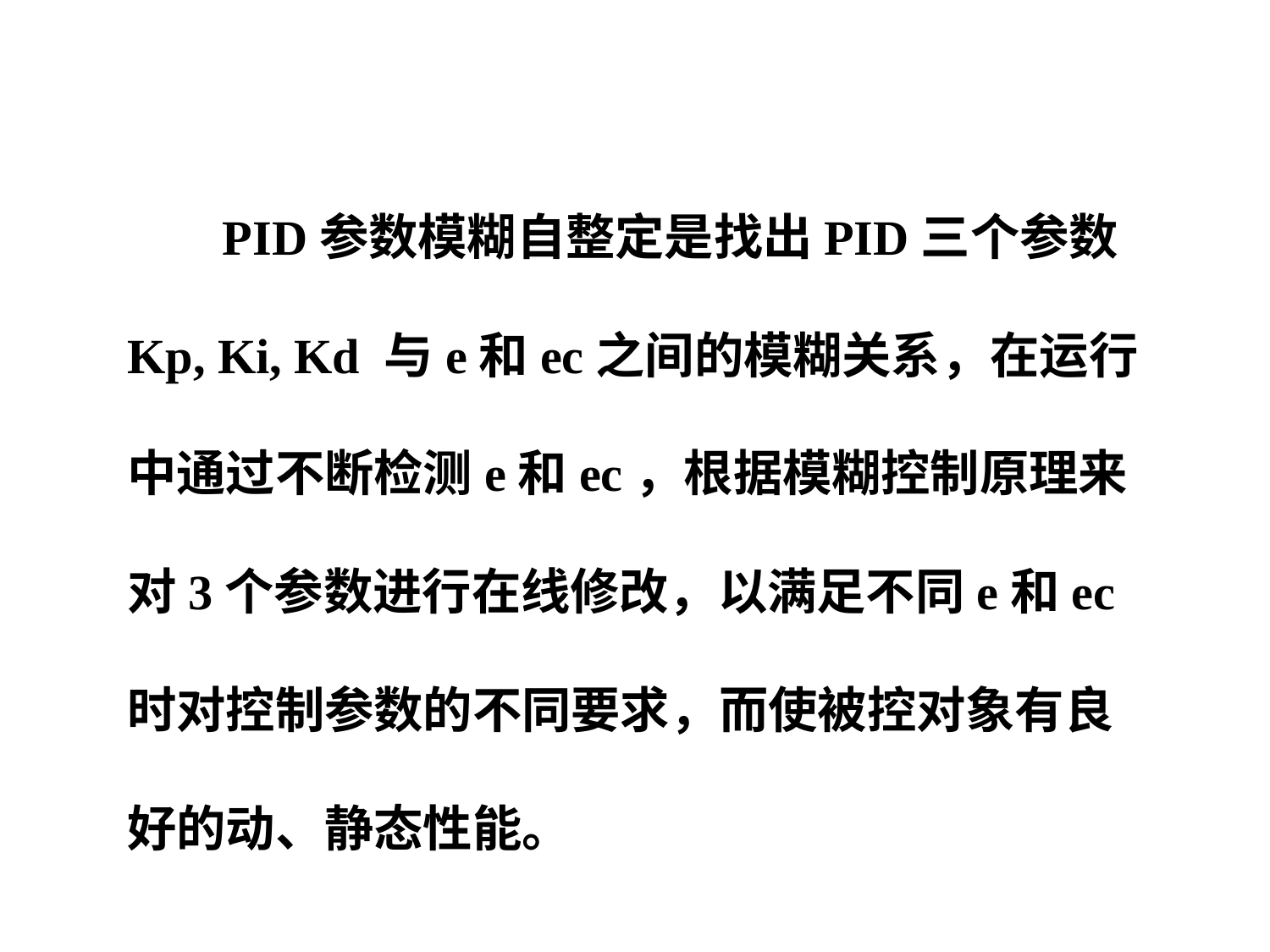

PID参数模糊自整定是找出PID三个参数 Kp, Ki, Kd 与e和ec之间的模糊关系，在运行中通过不断检测e和ec，根据模糊控制原理来对3个参数进行在线修改，以满足不同e和ec时对控制参数的不同要求，而使被控对象有良好的动、静态性能。